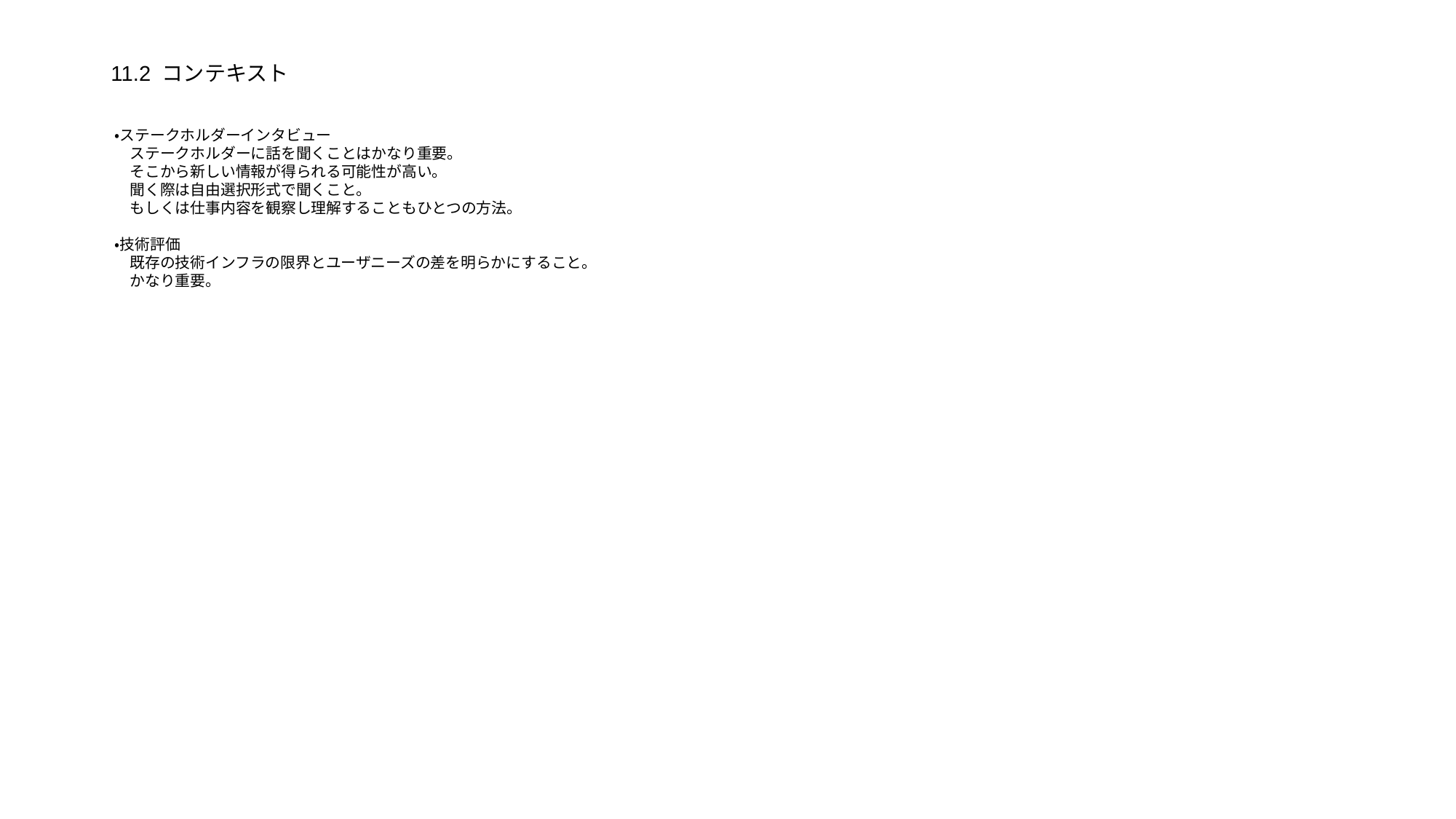

# 11.2 コンテキスト
・ステークホルダーインタビュー
　ステークホルダーに話を聞くことはかなり重要。
　そこから新しい情報が得られる可能性が高い。
　聞く際は自由選択形式で聞くこと。
　もしくは仕事内容を観察し理解することもひとつの方法。

・技術評価
　既存の技術インフラの限界とユーザニーズの差を明らかにすること。
　かなり重要。